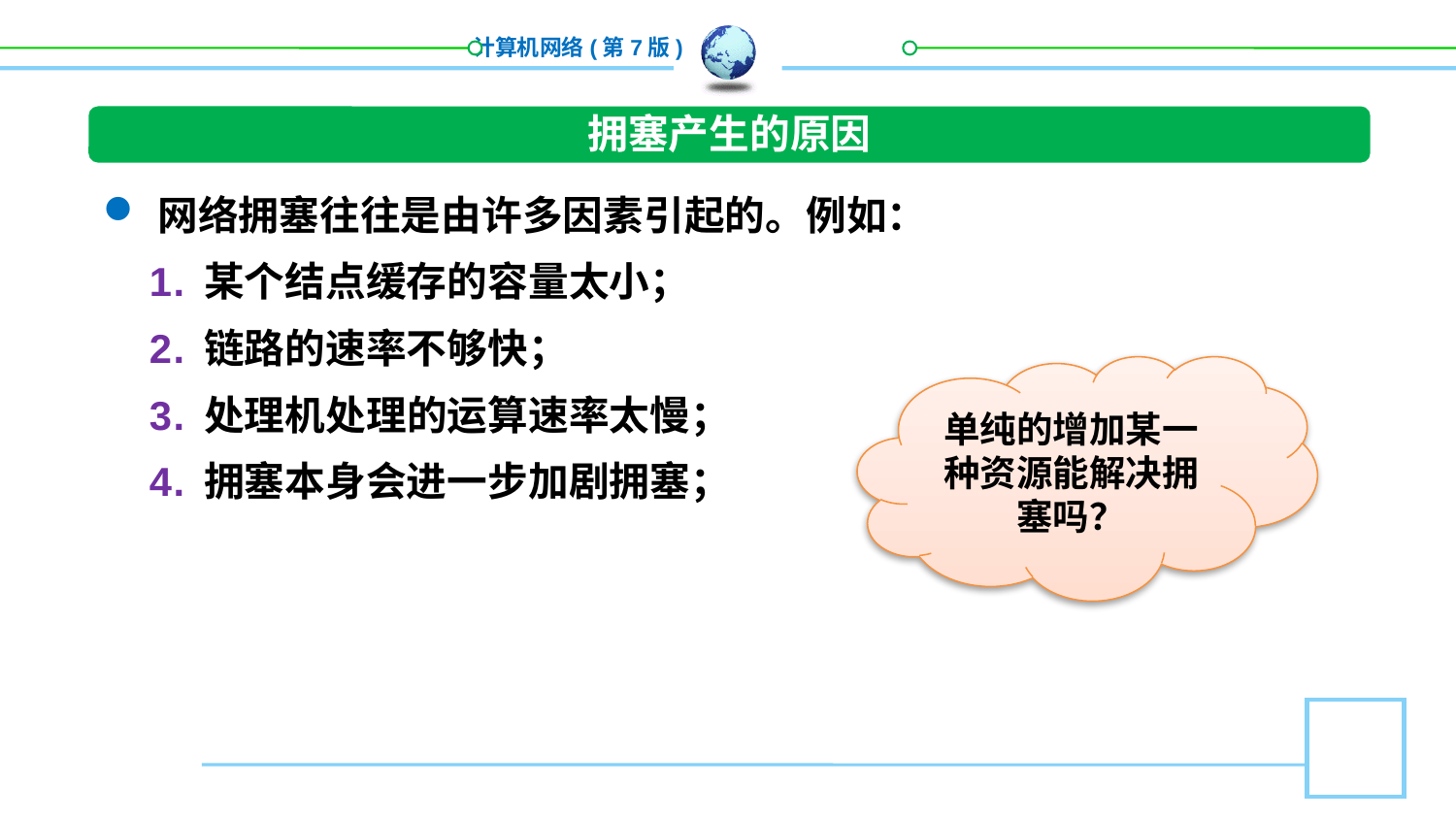

拥塞产生的原因

网络拥塞往往是由许多因素引起的。例如：
某个结点缓存的容量太小；
链路的速率不够快；
处理机处理的运算速率太慢；
拥塞本身会进一步加剧拥塞；
单纯的增加某一种资源能解决拥塞吗？